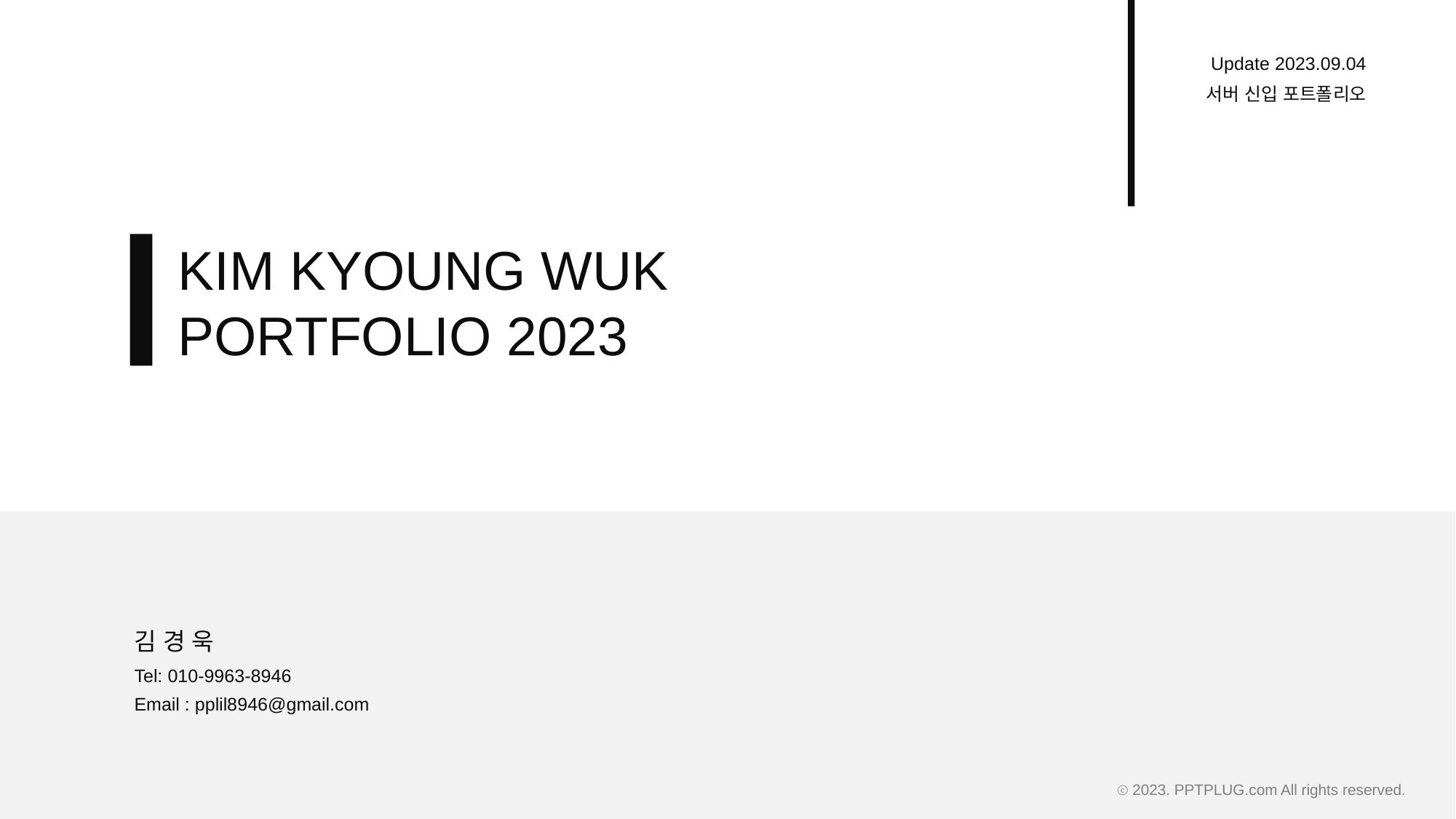

Update 2023.09.04
서버 신입 포트폴리오
KIM KYOUNG WUK PORTFOLIO 2023
김 경 욱
Tel: 010-9963-8946
Email : pplil8946@gmail.com